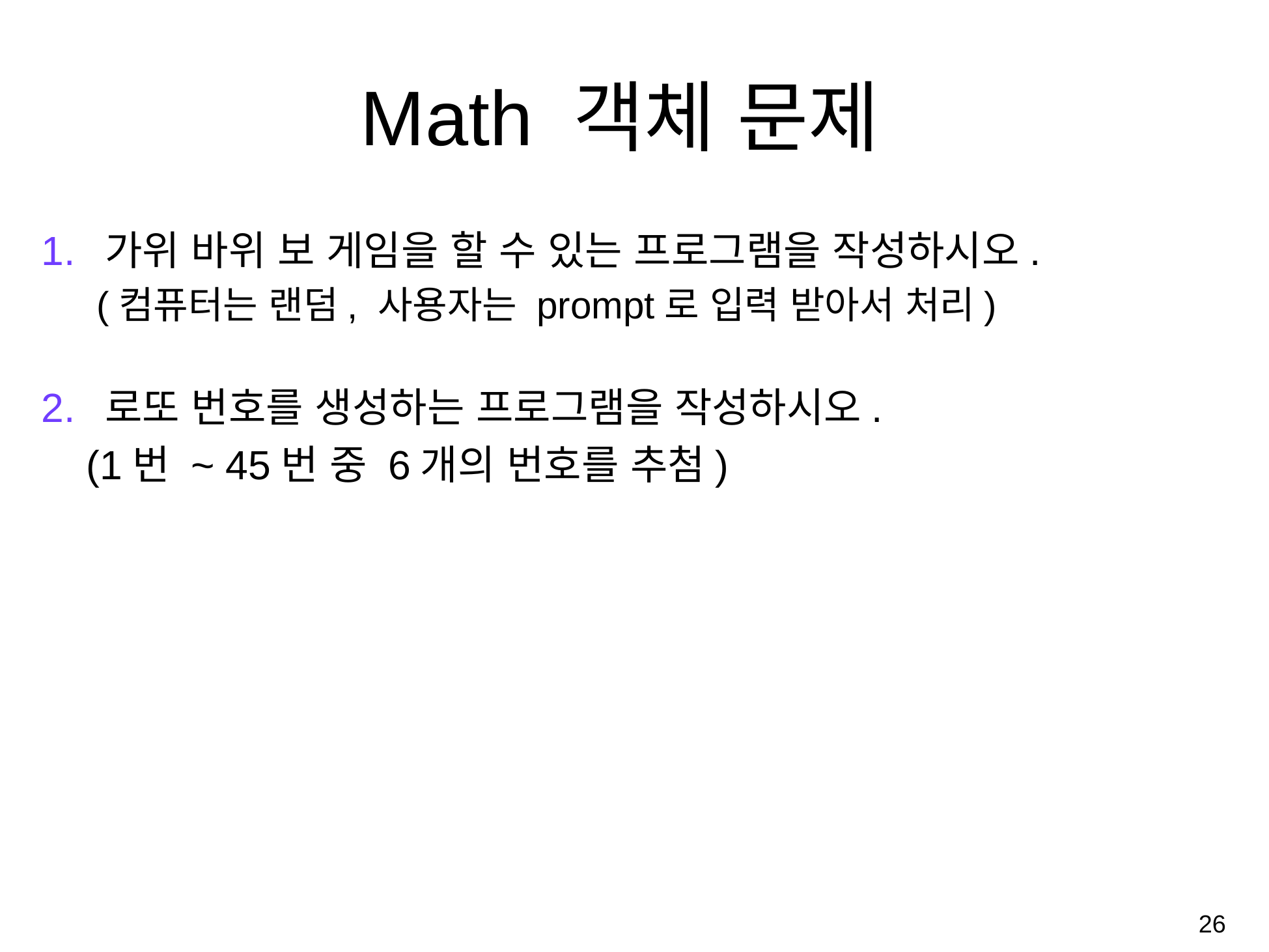

# Math 객체 문제
가위 바위 보 게임을 할 수 있는 프로그램을 작성하시오.
(컴퓨터는 랜덤, 사용자는 prompt로 입력 받아서 처리)

로또 번호를 생성하는 프로그램을 작성하시오.
    (1번 ~ 45번 중 6개의 번호를 추첨)
26